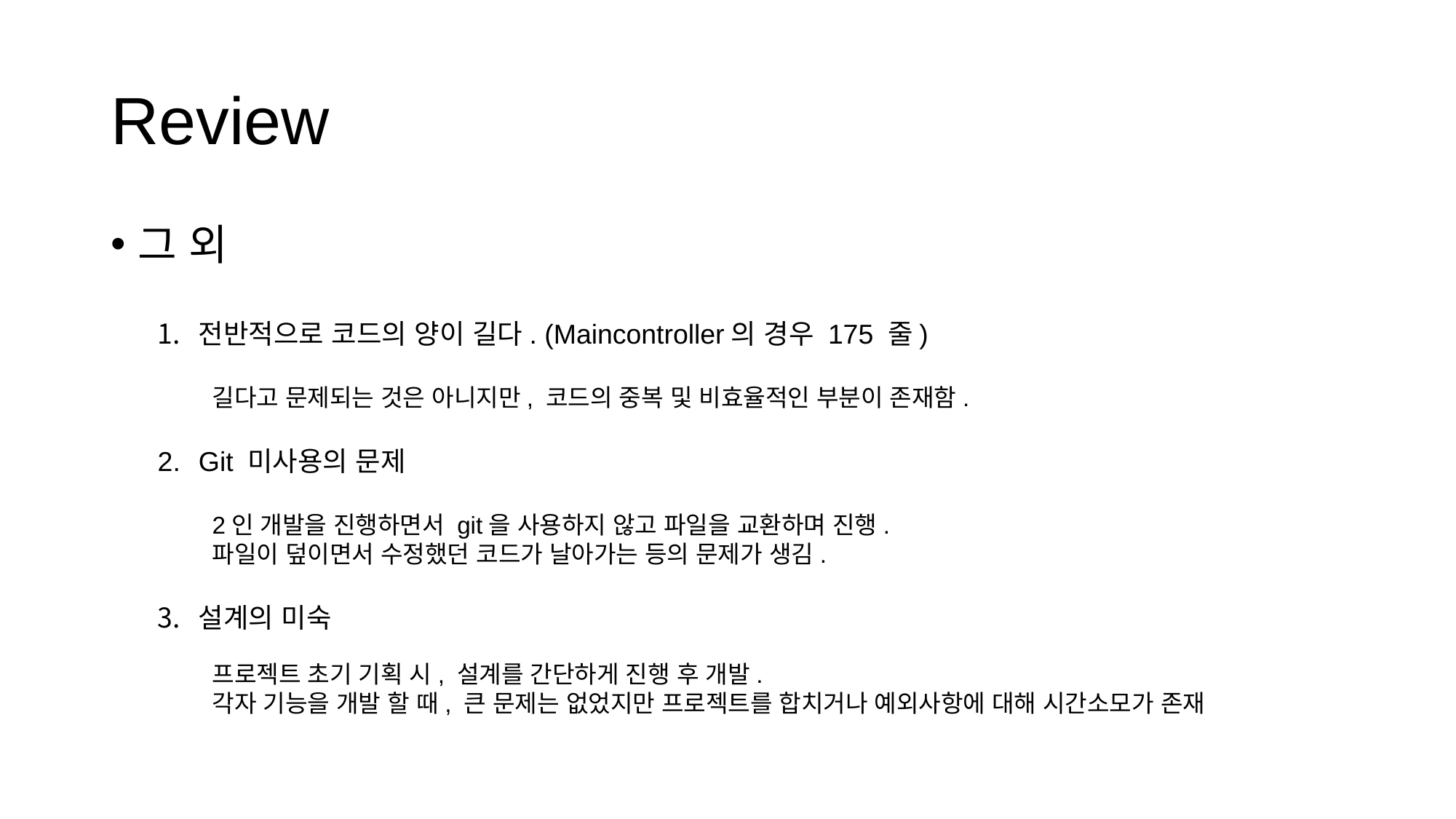

# Review
그 외
전반적으로 코드의 양이 길다. (Maincontroller의 경우 175 줄)

길다고 문제되는 것은 아니지만, 코드의 중복 및 비효율적인 부분이 존재함.

Git 미사용의 문제

2인 개발을 진행하면서 git을 사용하지 않고 파일을 교환하며 진행.
파일이 덮이면서 수정했던 코드가 날아가는 등의 문제가 생김.

설계의 미숙

프로젝트 초기 기획 시, 설계를 간단하게 진행 후 개발.
각자 기능을 개발 할 때, 큰 문제는 없었지만 프로젝트를 합치거나 예외사항에 대해 시간소모가 존재